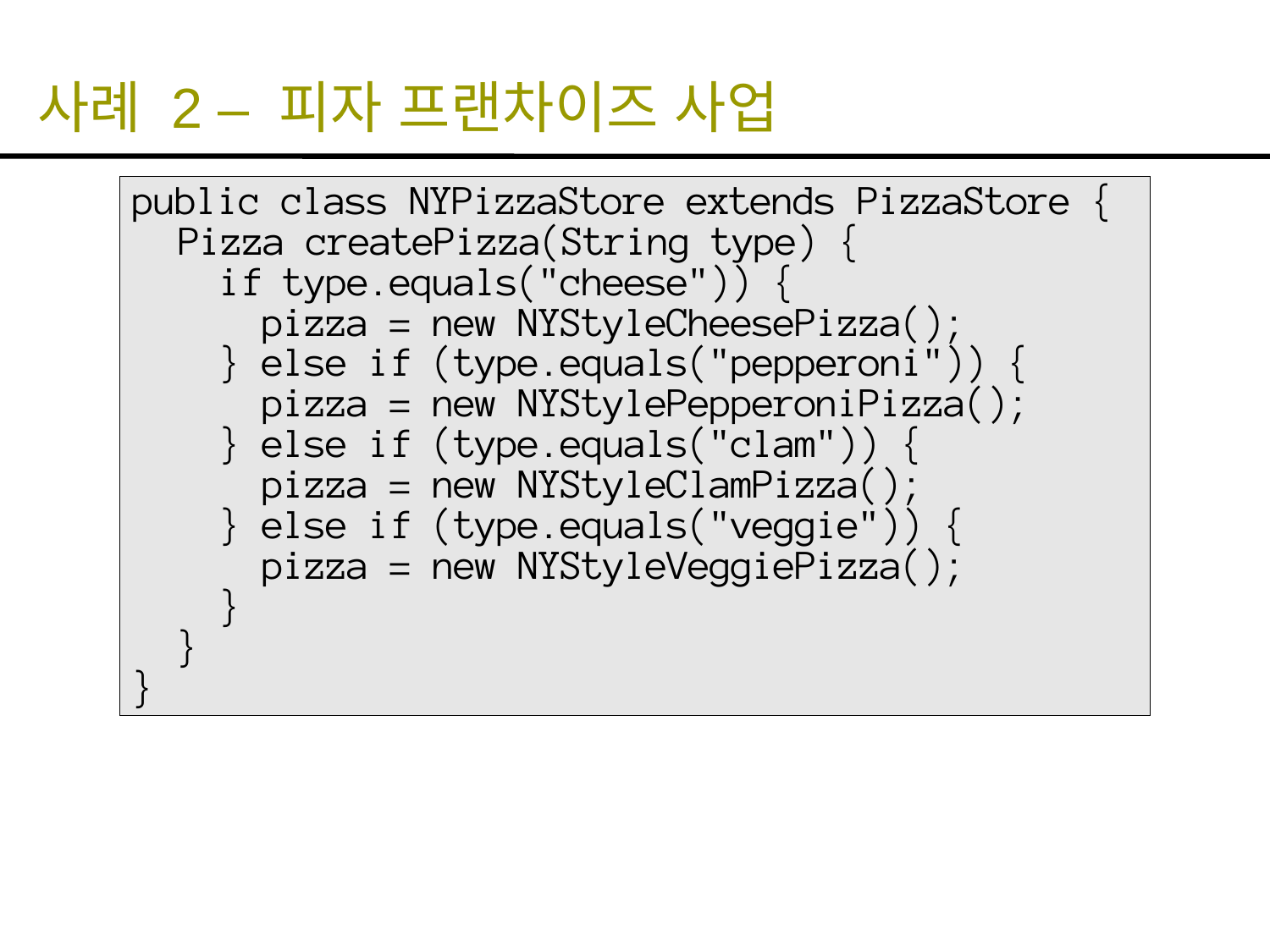

# 사례 2 – 피자 프랜차이즈 사업

public class NYPizzaStore extends PizzaStore {
  Pizza createPizza(String type) {
    if type.equals("cheese")) {
      pizza = new NYStyleCheesePizza();
    } else if (type.equals("pepperoni")) {
      pizza = new NYStylePepperoniPizza();
    } else if (type.equals("clam")) {
      pizza = new NYStyleClamPizza();
    } else if (type.equals("veggie")) {
      pizza = new NYStyleVeggiePizza();
    }
  }
}